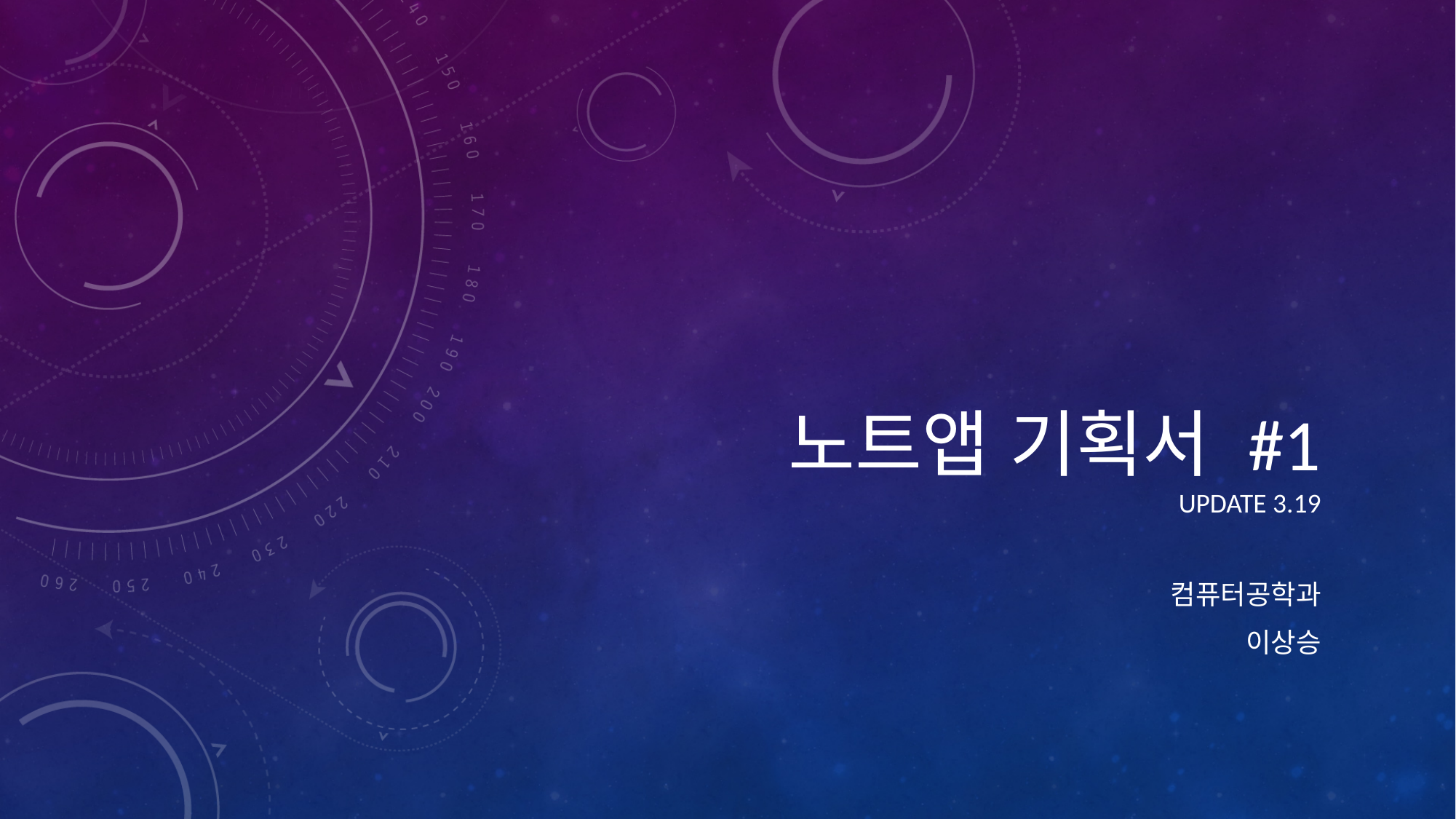

# 노트앱 기획서 #1 update 3.19

컴퓨터공학과
이상승